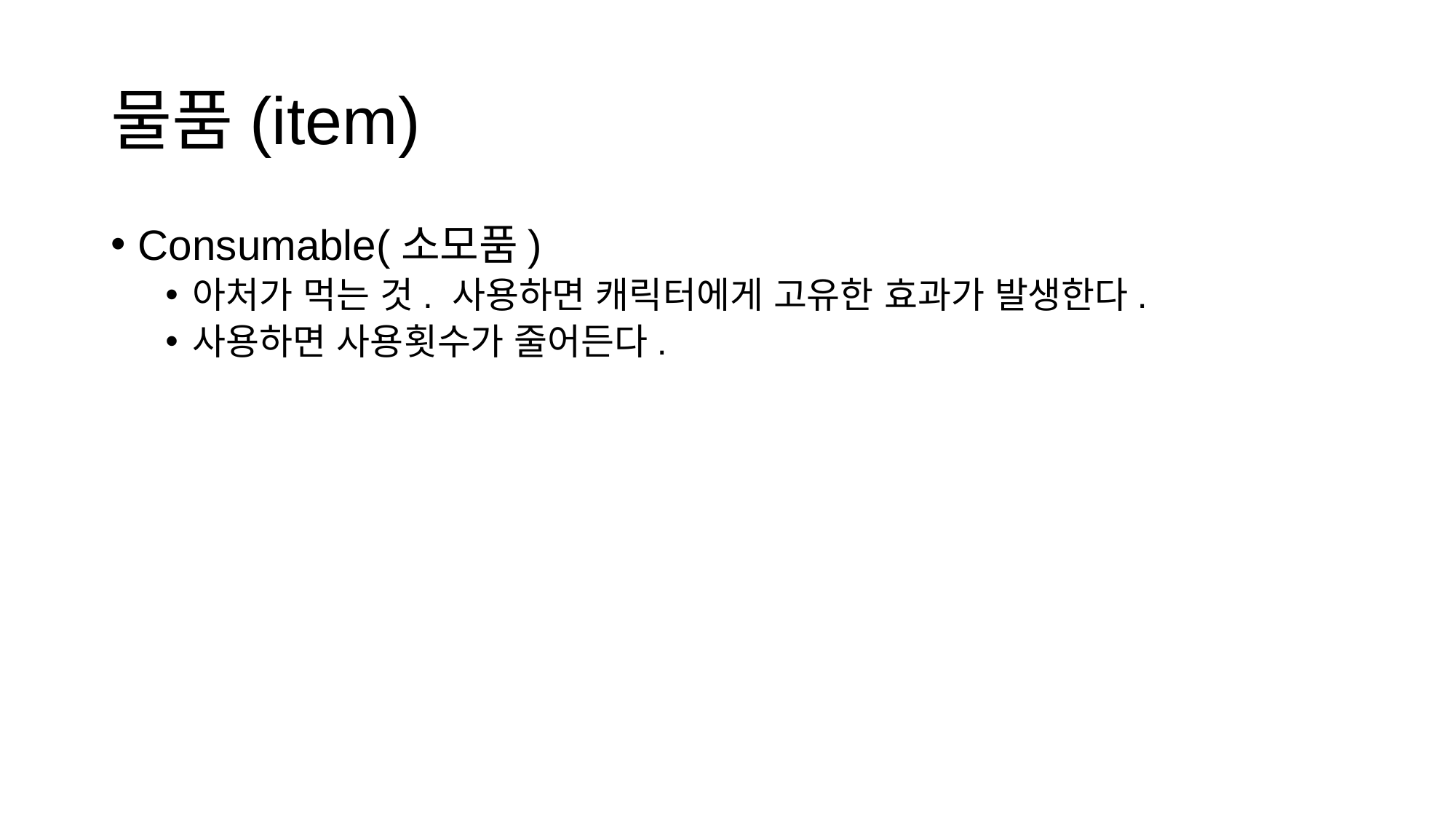

# 물품(item)
Consumable(소모품)
아처가 먹는 것. 사용하면 캐릭터에게 고유한 효과가 발생한다.
사용하면 사용횟수가 줄어든다.